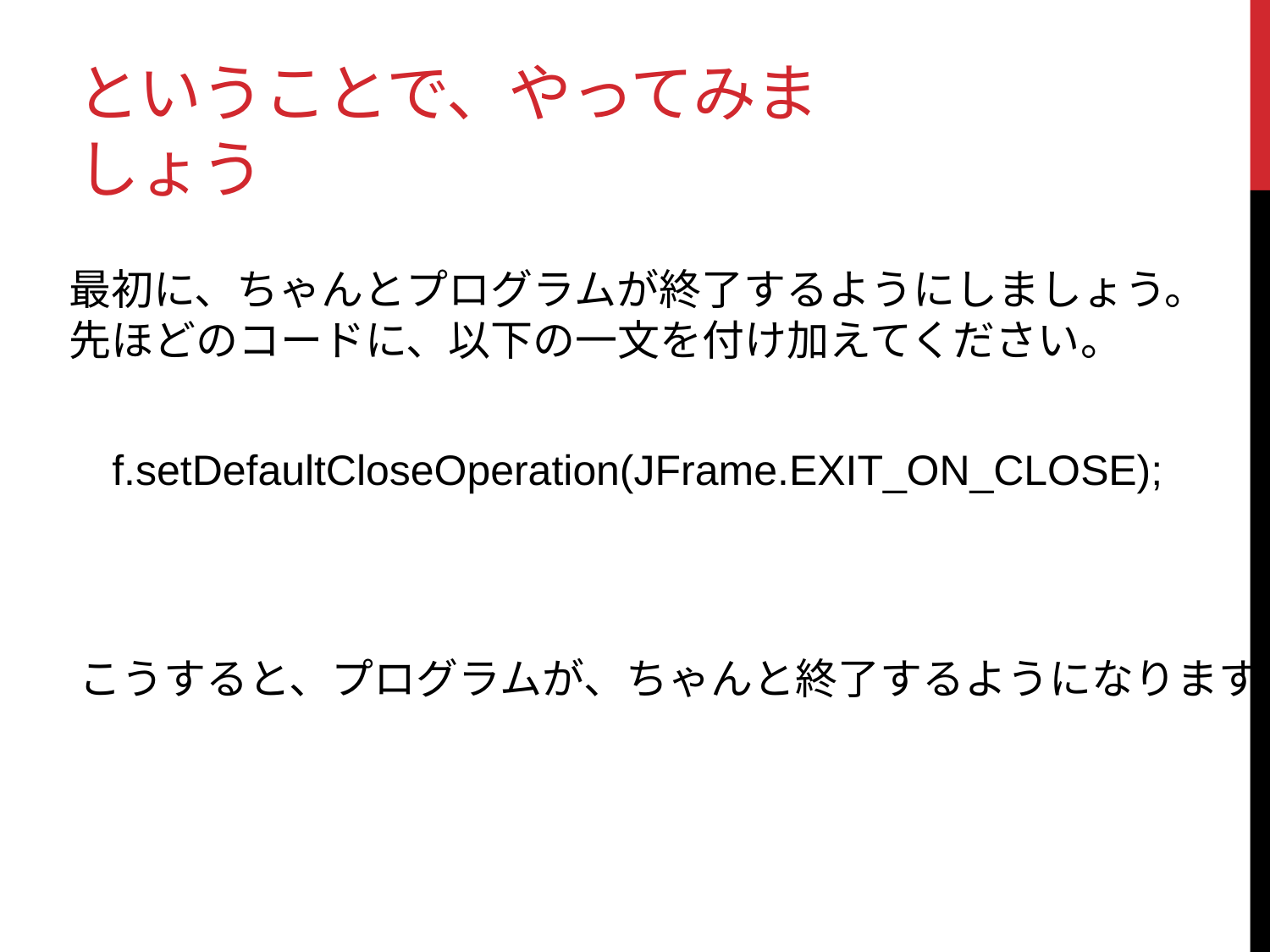

# ということで、やってみましょう
最初に、ちゃんとプログラムが終了するようにしましょう。
先ほどのコードに、以下の一文を付け加えてください。
f.setDefaultCloseOperation(JFrame.EXIT_ON_CLOSE);
こうすると、プログラムが、ちゃんと終了するようになります。